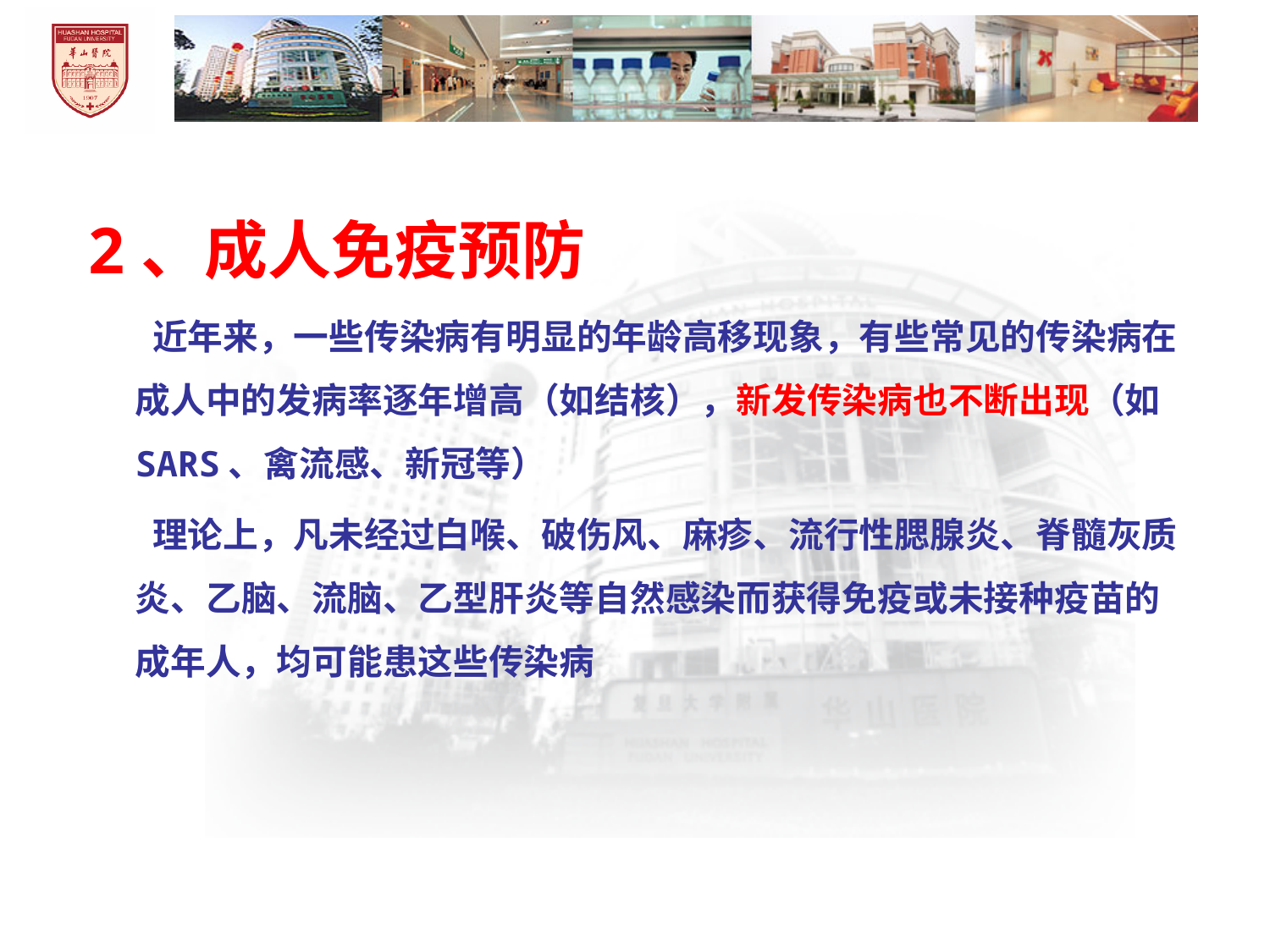

2、成人免疫预防
       近年来，一些传染病有明显的年龄高移现象，有些常见的传染病在成人中的发病率逐年增高（如结核），新发传染病也不断出现（如SARS、禽流感、新冠等）
       理论上，凡未经过白喉、破伤风、麻疹、流行性腮腺炎、脊髓灰质炎、乙脑、流脑、乙型肝炎等自然感染而获得免疫或未接种疫苗的成年人，均可能患这些传染病